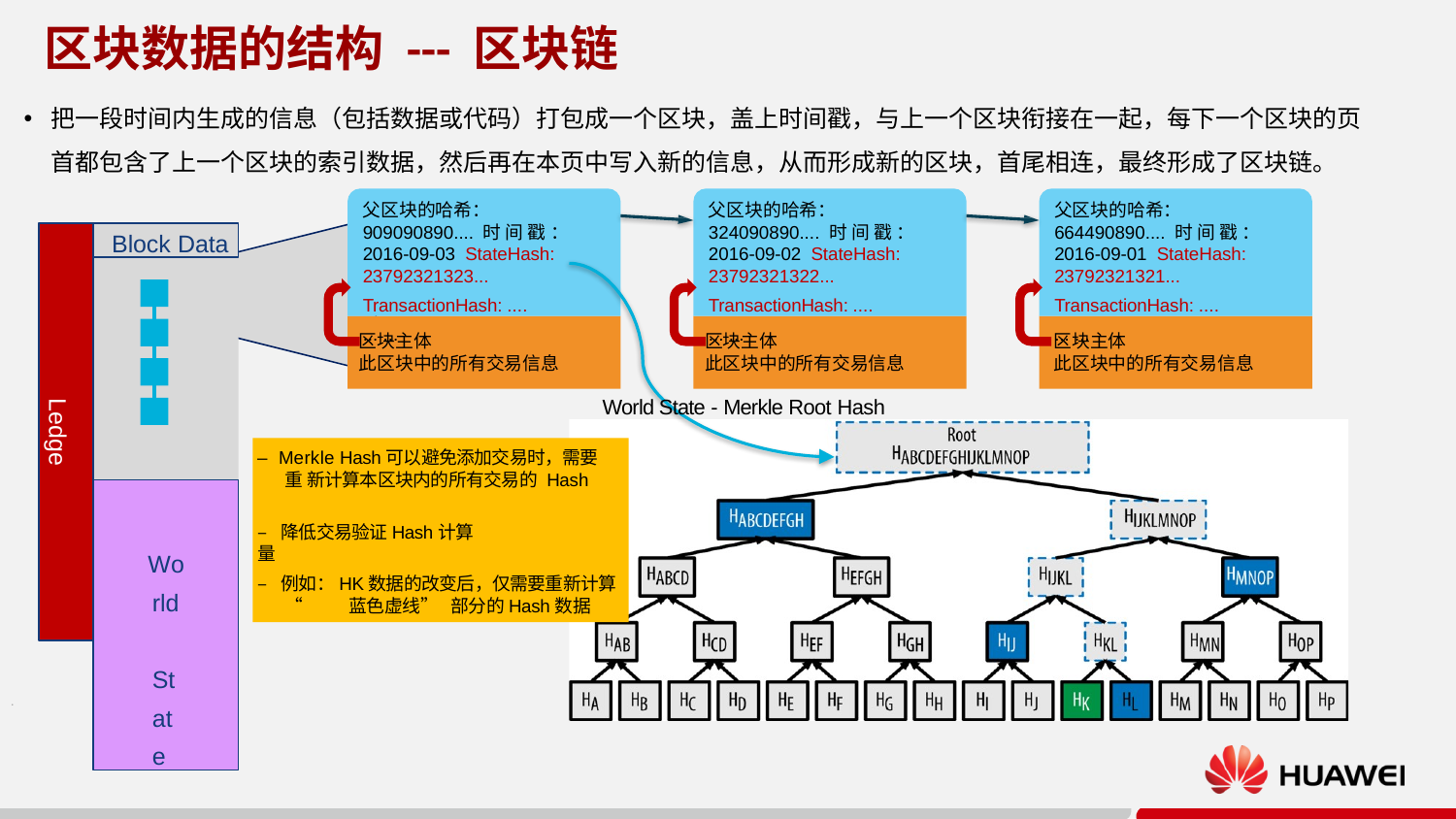

# 区块数据的结构 --- 区块链
把一段时间内生成的信息（包括数据或代码）打包成一个区块，盖上时间戳，与上一个区块衔接在一起，每下一个区块的页首都包含了上一个区块的索引数据，然后再在本页中写入新的信息，从而形成新的区块，首尾相连，最终形成了区块链。

父区块的哈希：909090890.... 时 间 戳 ：2016-09-03  StateHash: 23792321323...
TransactionHash: ....
... ...
父区块的哈希：324090890.... 时 间 戳 ：2016-09-02  StateHash: 23792321322...
TransactionHash: ....
... ...
父区块的哈希：664490890.... 时 间 戳 ：2016-09-01  StateHash: 23792321321...
TransactionHash: ....
... ...

Block Data

区块主体
此区块中的所有交易信息
区块主体
此区块中的所有交易信息
区块主体
此区块中的所有交易信息

World State - Merkle Root Hash
Ledge

– Merkle Hash可以避免添加交易时，需要重 新计算本区块内的所有交易的 Hash

World  State
– 降低交易验证Hash计算量
– 例如：HK数据的改变后，仅需要重新计算“  蓝色虚线”部分的Hash数据
8